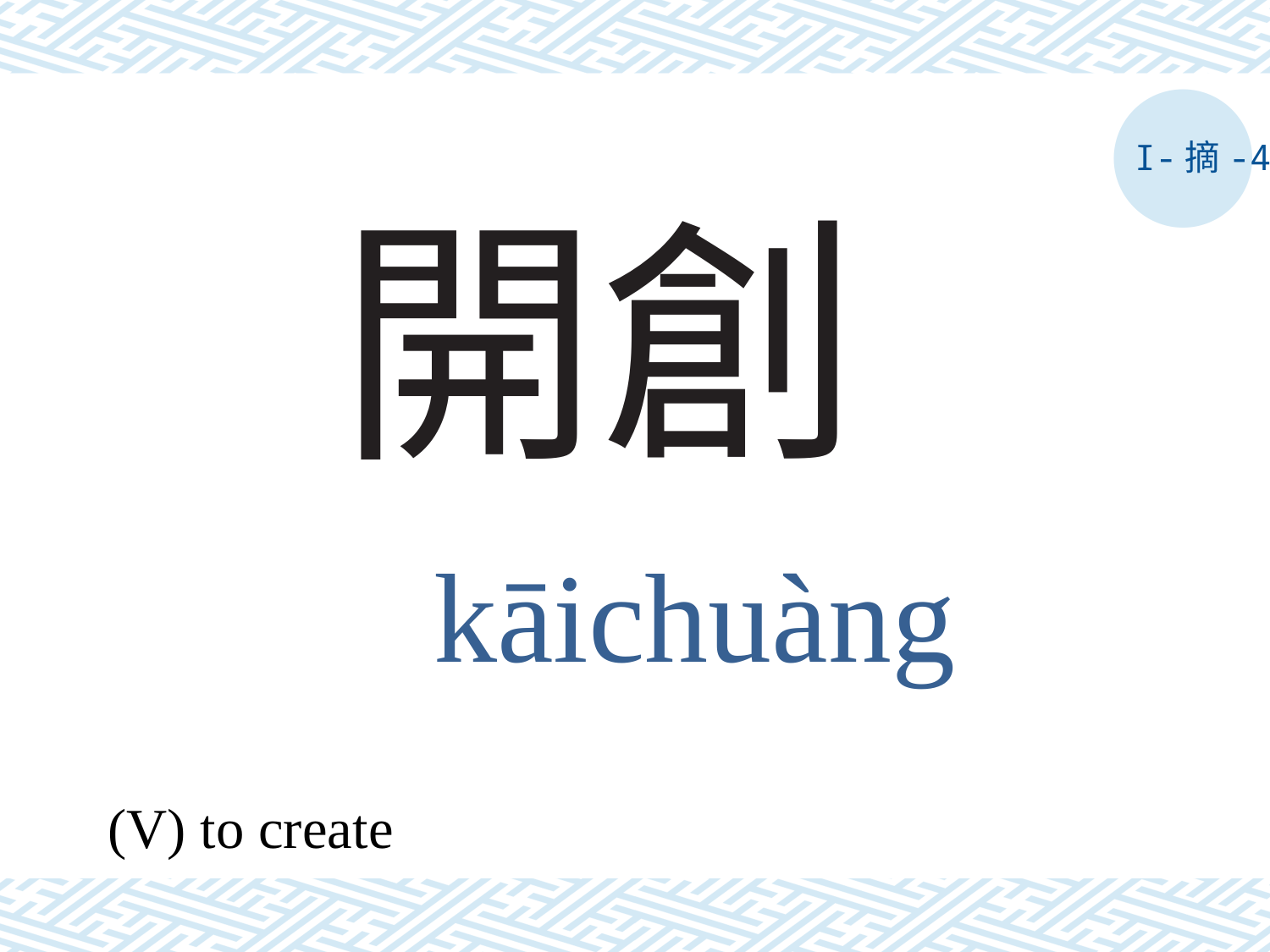

I-摘-4

# 開創
kāichuàng
(V) to create